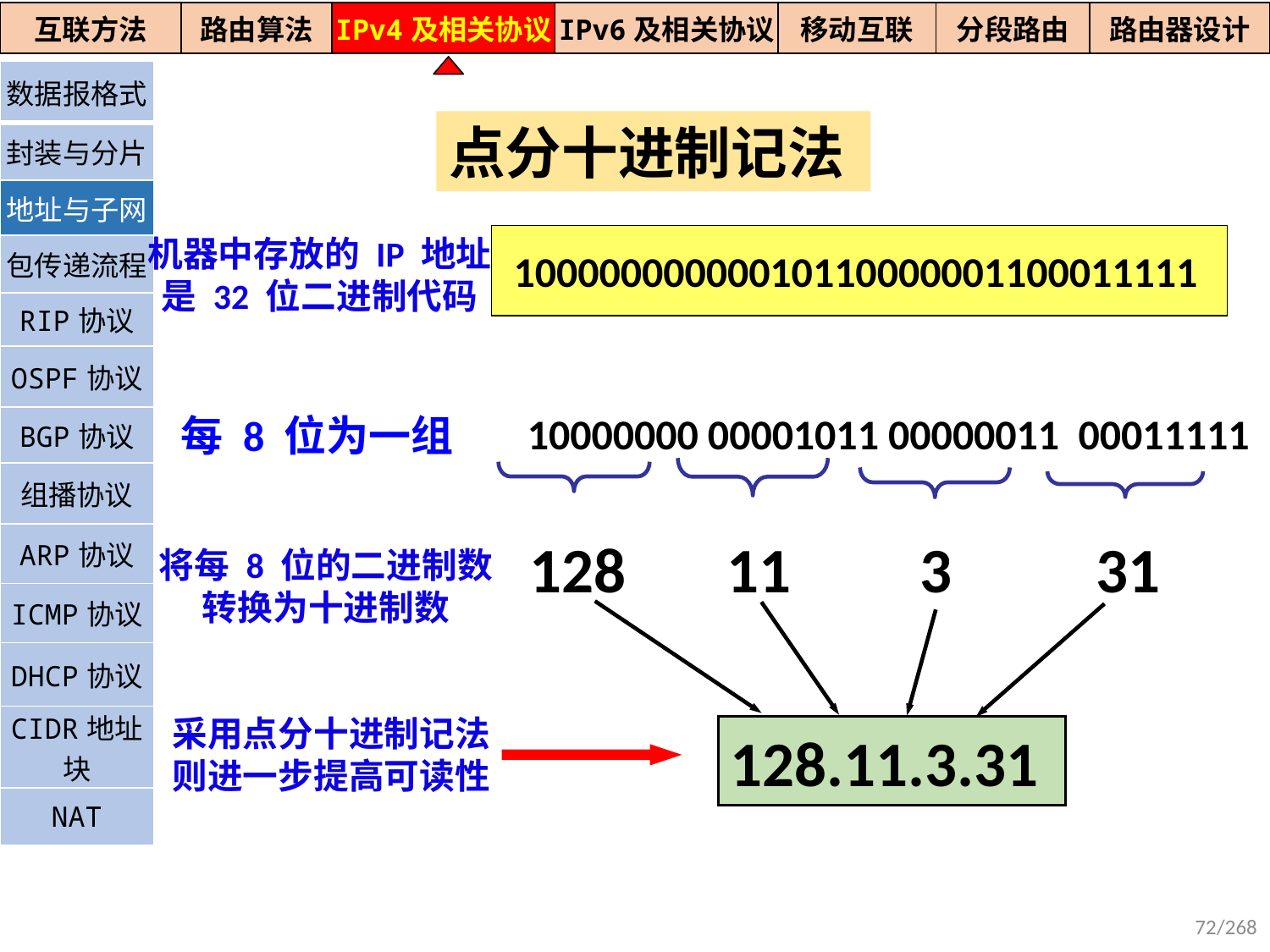

| 互联方法 | 路由算法 | IPv4及相关协议 | IPv6及相关协议 | 移动互联 | 分段路由 | 路由器设计 |
| --- | --- | --- | --- | --- | --- | --- |

| 数据报格式 |
| --- |
| 封装与分片 |
| 地址与子网 |
| 包传递流程 |
| RIP协议 |
| OSPF协议 |
| BGP协议 |
| 组播协议 |
| ARP协议 |
| ICMP协议 |
| DHCP协议 |
| CIDR地址块 |
| NAT |
点分十进制记法
机器中存放的 IP 地址
是 32 位二进制代码
 10000000000010110000001100011111

10000000 00001011 00000011  00011111
每 8 位为一组

128          11         3          31
将每 8 位的二进制数
转换为十进制数

采用点分十进制记法
则进一步提高可读性
128.11.3.31

72/268